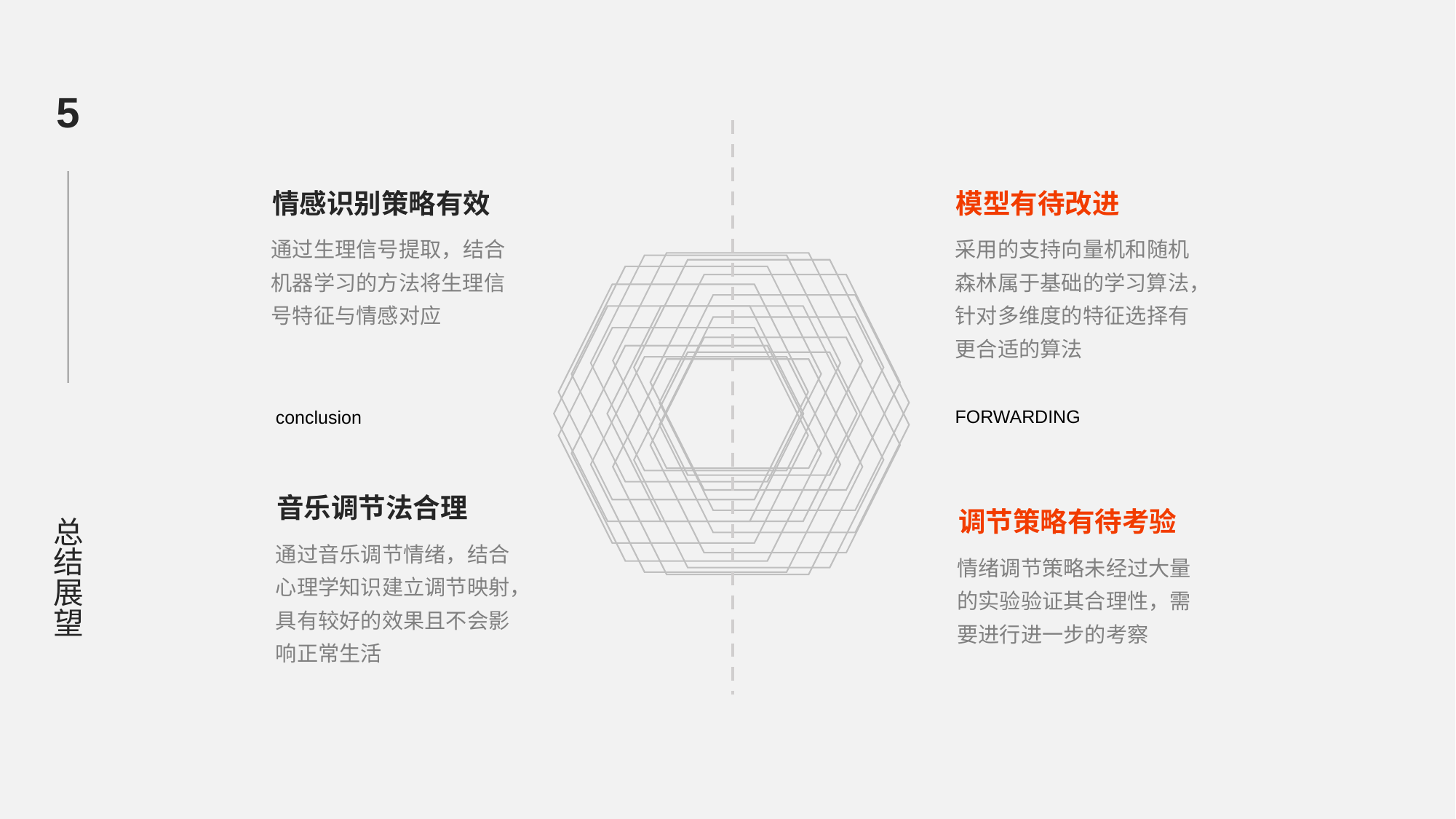

5
情感识别策略有效
模型有待改进
通过生理信号提取，结合机器学习的方法将生理信号特征与情感对应
采用的支持向量机和随机森林属于基础的学习算法，针对多维度的特征选择有更合适的算法

FORWARDING
conclusion
总结展望
音乐调节法合理
调节策略有待考验
通过音乐调节情绪，结合心理学知识建立调节映射，具有较好的效果且不会影响正常生活
情绪调节策略未经过大量的实验验证其合理性，需要进行进一步的考察